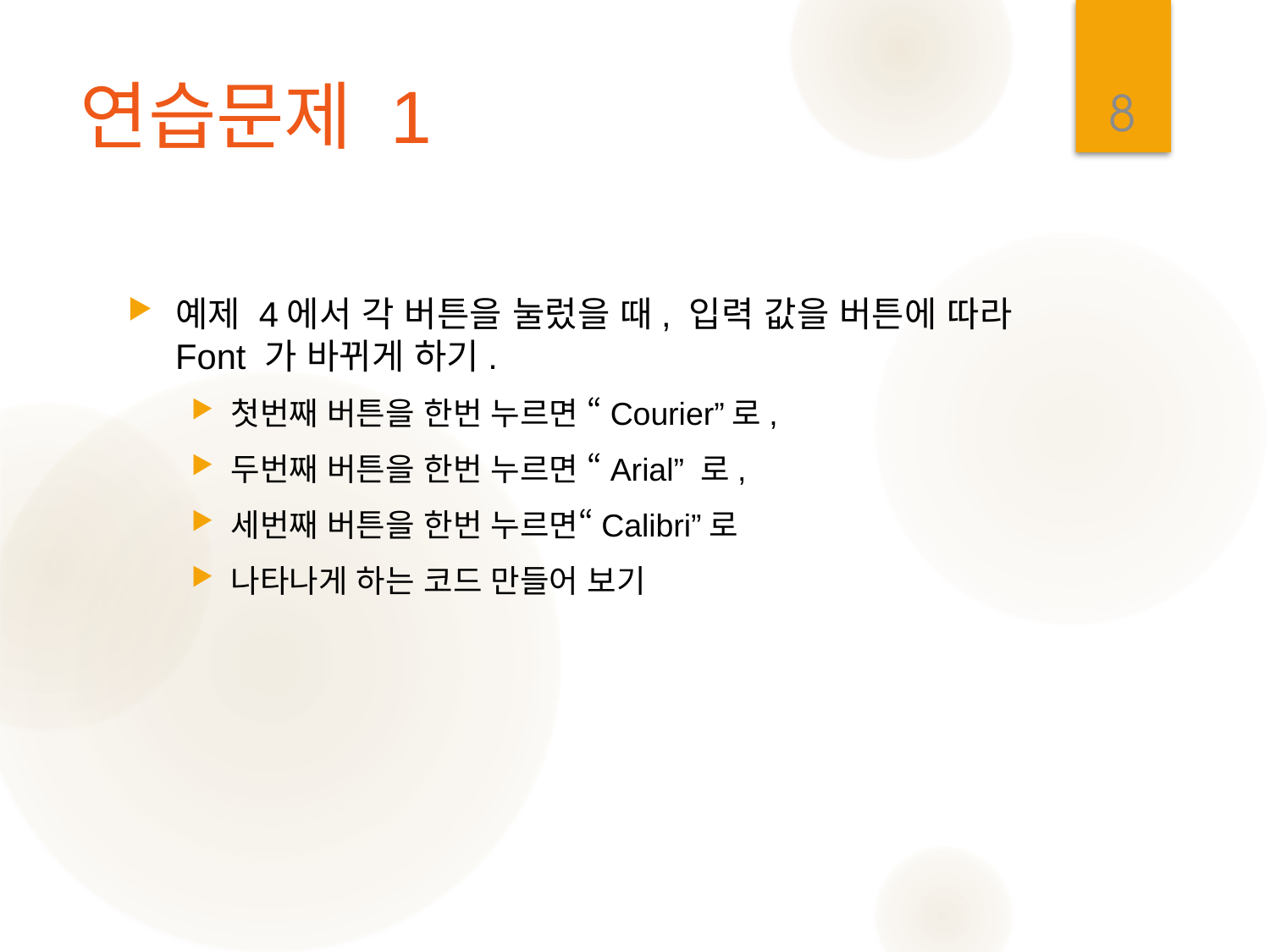

8
# 연습문제 1
예제 4에서 각 버튼을 눌렀을 때, 입력 값을 버튼에 따라 Font 가 바뀌게 하기.
첫번째 버튼을 한번 누르면 “Courier”로,
두번째 버튼을 한번 누르면 “Arial” 로,
세번째 버튼을 한번 누르면“Calibri”로
나타나게 하는 코드 만들어 보기